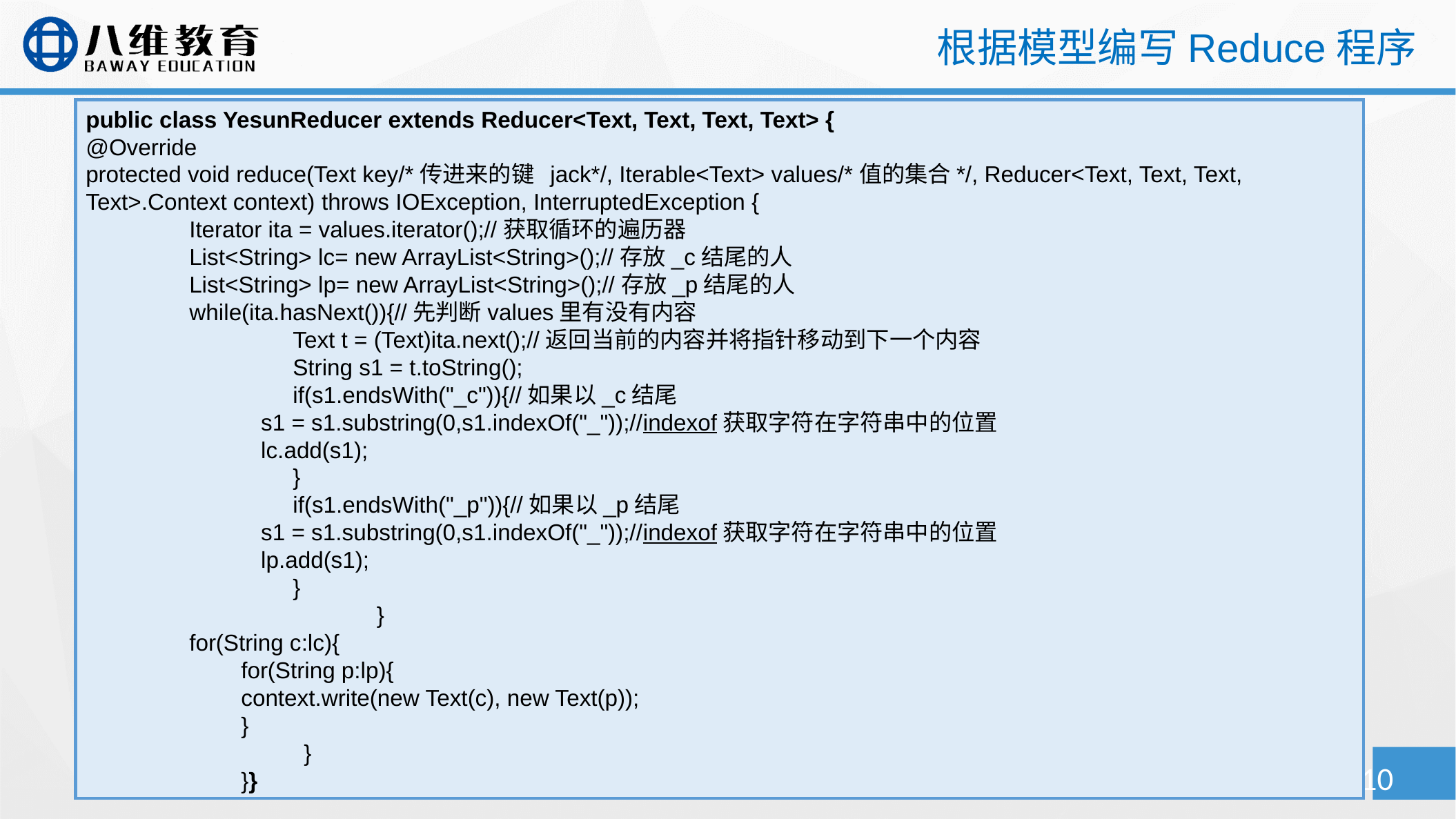

根据模型编写Reduce程序
public class YesunReducer extends Reducer<Text, Text, Text, Text> {
@Override
protected void reduce(Text key/*传进来的键  jack*/, Iterable<Text> values/*值的集合*/, Reducer<Text, Text, Text, Text>.Context context) throws IOException, InterruptedException {
	Iterator ita = values.iterator();//获取循环的遍历器
	List<String> lc= new ArrayList<String>();//存放_c结尾的人
	List<String> lp= new ArrayList<String>();//存放_p结尾的人
	while(ita.hasNext()){//先判断values里有没有内容
		Text t = (Text)ita.next();//返回当前的内容并将指针移动到下一个内容
String s1 = t.toString();
if(s1.endsWith("_c")){//如果以_c结尾
s1 = s1.substring(0,s1.indexOf("_"));//indexof获取字符在字符串中的位置
lc.add(s1);
}
if(s1.endsWith("_p")){//如果以_p结尾
s1 = s1.substring(0,s1.indexOf("_"));//indexof获取字符在字符串中的位置
lp.add(s1);
}
	}
for(String c:lc){
for(String p:lp){
context.write(new Text(c), new Text(p));
}
	}
}}